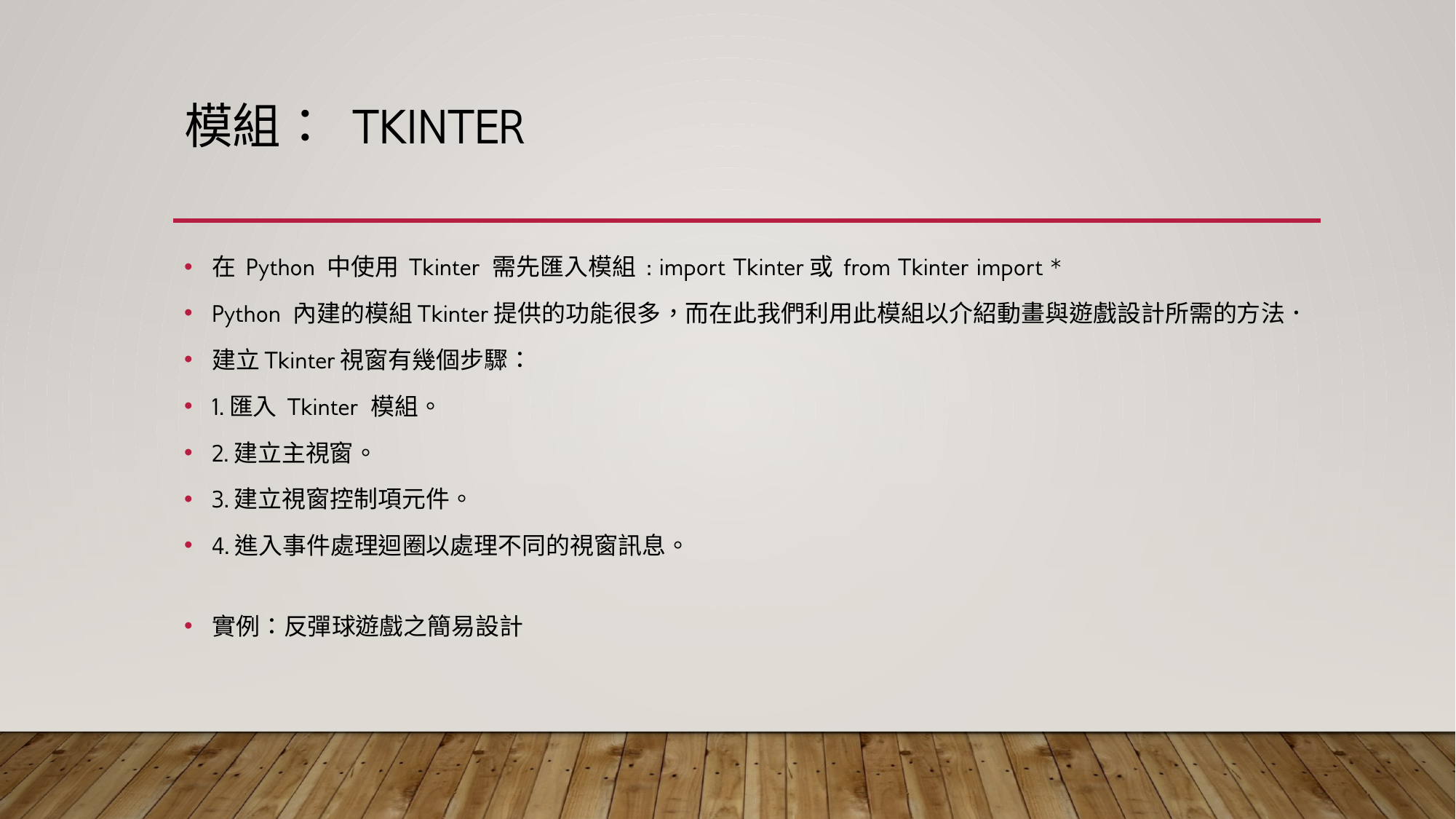

# 模組： Tkinter
在 Python 中使用 Tkinter 需先匯入模組 : import Tkinter或 from Tkinter import *
Python 內建的模組Tkinter提供的功能很多，而在此我們利用此模組以介紹動畫與遊戲設計所需的方法．
建立Tkinter視窗有幾個步驟：
1.匯入 Tkinter 模組。
2.建立主視窗。
3.建立視窗控制項元件。
4.進入事件處理迴圈以處理不同的視窗訊息。
實例：反彈球遊戲之簡易設計